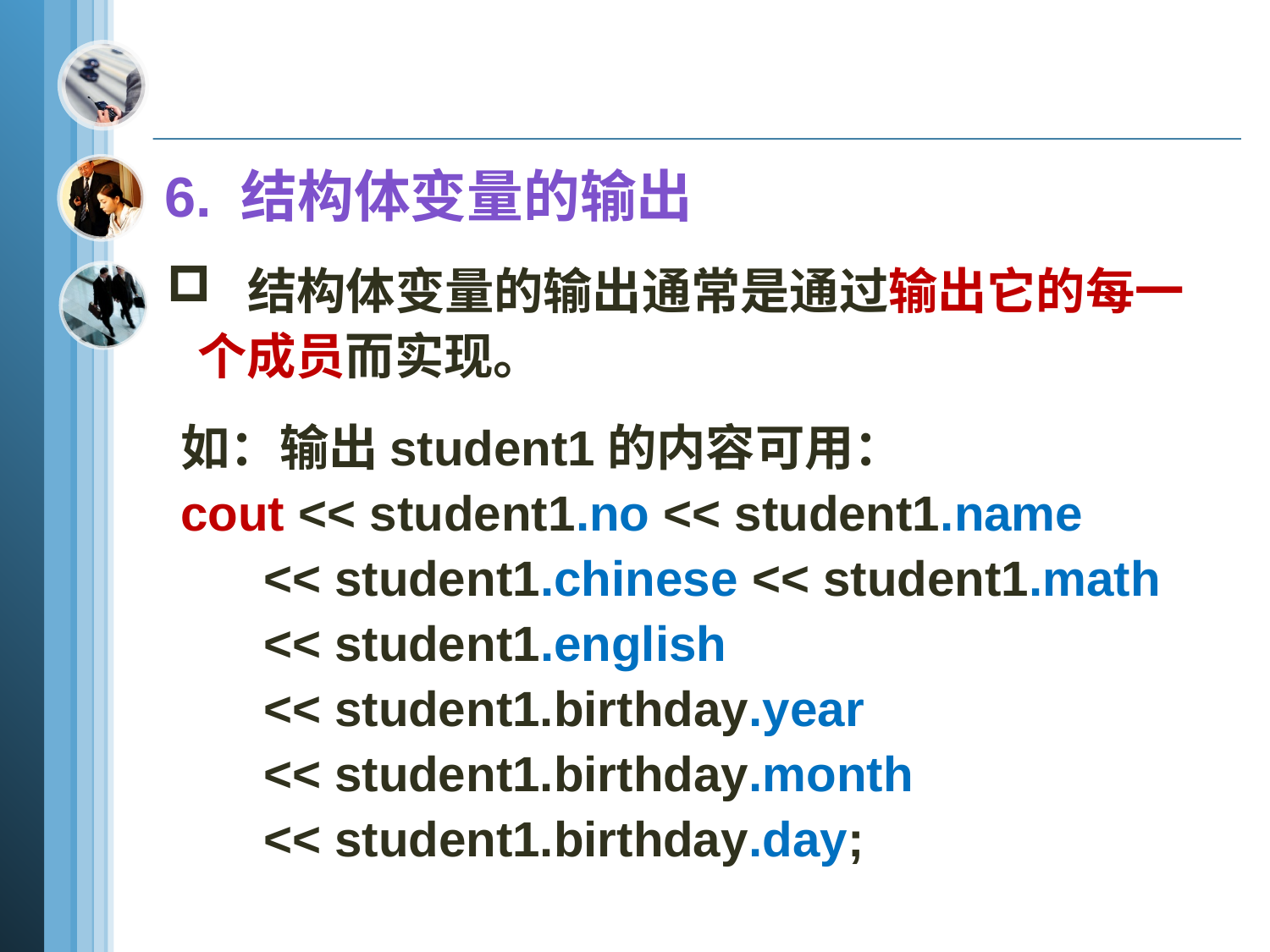

6. 结构体变量的输出
  结构体变量的输出通常是通过输出它的每一个成员而实现。
如：输出student1的内容可用：
cout << student1.no << student1.name
      << student1.chinese << student1.math
      << student1.english
      << student1.birthday.year
      << student1.birthday.month
      << student1.birthday.day;